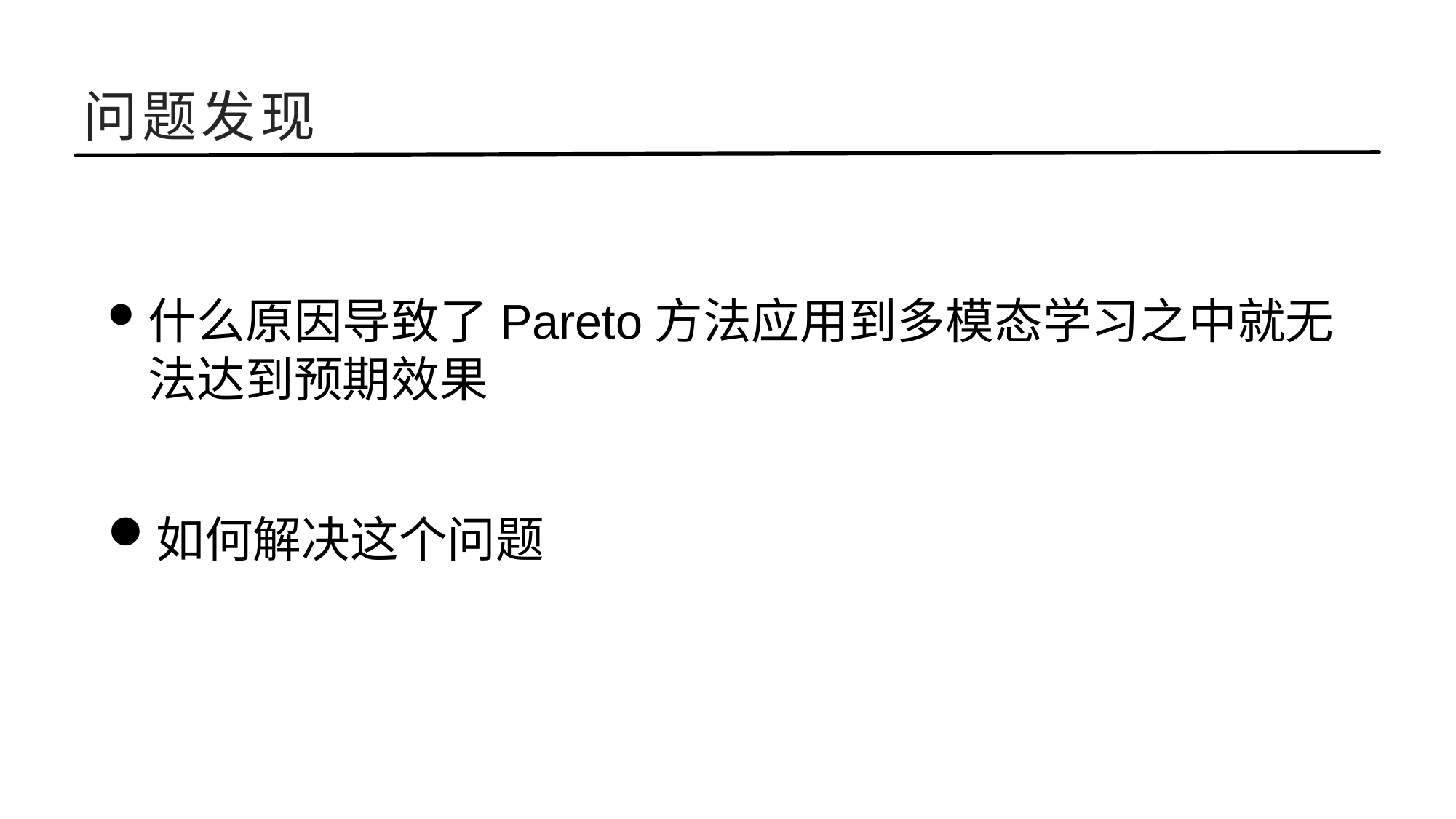

# 问题发现
什么原因导致了Pareto方法应用到多模态学习之中就无法达到预期效果

如何解决这个问题